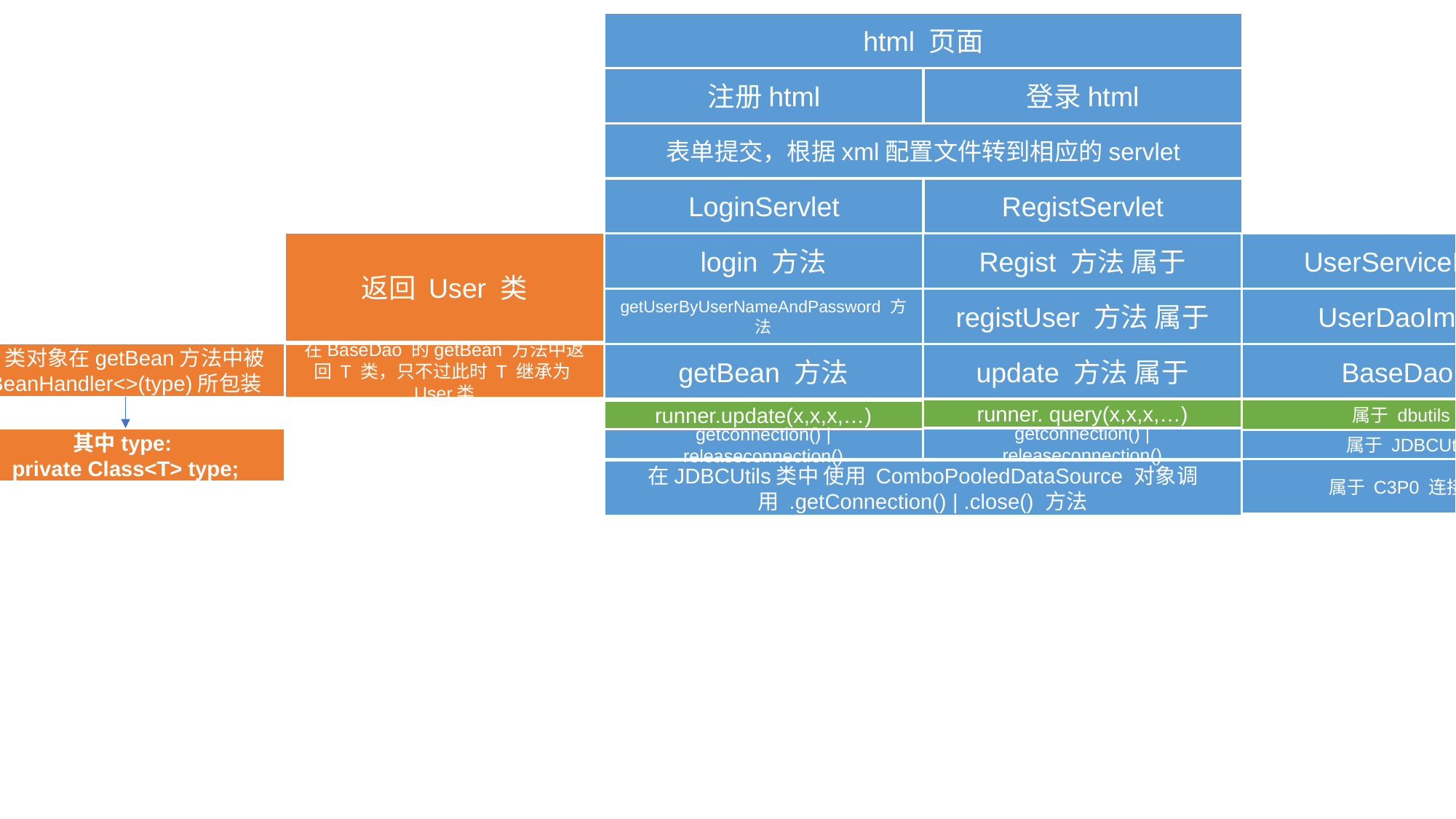

html 页面
注册html
登录html
表单提交，根据xml配置文件转到相应的servlet
LoginServlet
RegistServlet
返回 User 类
login 方法
Regist 方法 属于
部署 UserService 接口
UserServiceImpl 类
getUserByUserNameAndPassword 方法
registUser 方法 属于
UserDaoImpl 类
部署 UserDao 接口
继承 BaseDao <T> 类
T 类对象在getBean方法中被BeanHandler<>(type)所包装
getBean 方法
update 方法 属于
BaseDao 类
在BaseDao 的getBean 方法中返回 T 类，只不过此时 T 继承为User类
属于 dbutils 相关
runner. query(x,x,x,…)
runner.update(x,x,x,…)
其中type:
private Class<T> type;
getconnection() | releaseconnection()
getconnection() | releaseconnection()
属于 JDBCUtils 类
属于 C3P0 连接池相关
在JDBCUtils类中 使用 ComboPooledDataSource 对象调用 .getConnection() | .close() 方法
根据 C3P0 配置文件连接数据库